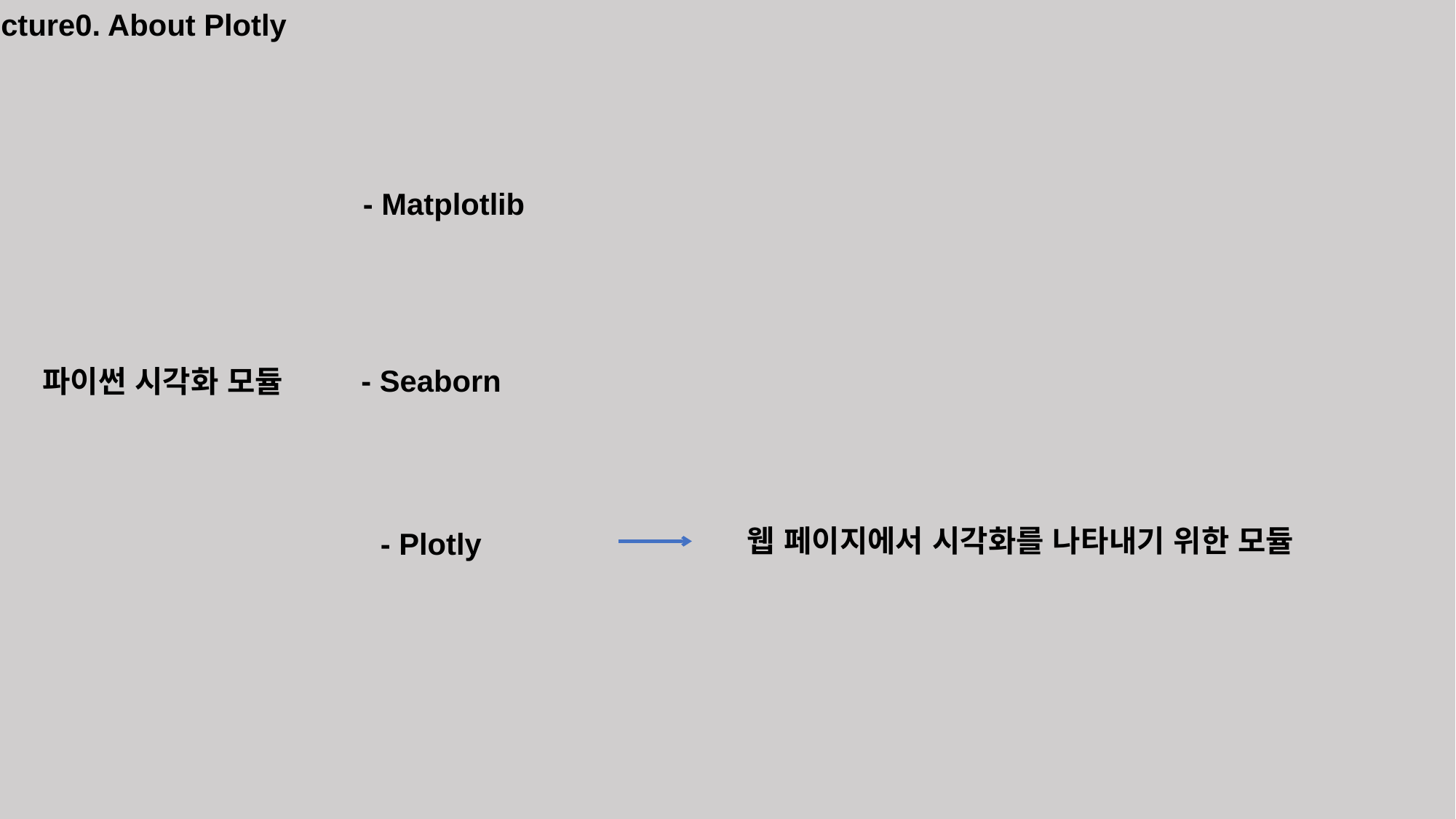

Lecture0. About Plotly
- Matplotlib
- Seaborn
파이썬 시각화 모듈
웹 페이지에서 시각화를 나타내기 위한 모듈
- Plotly